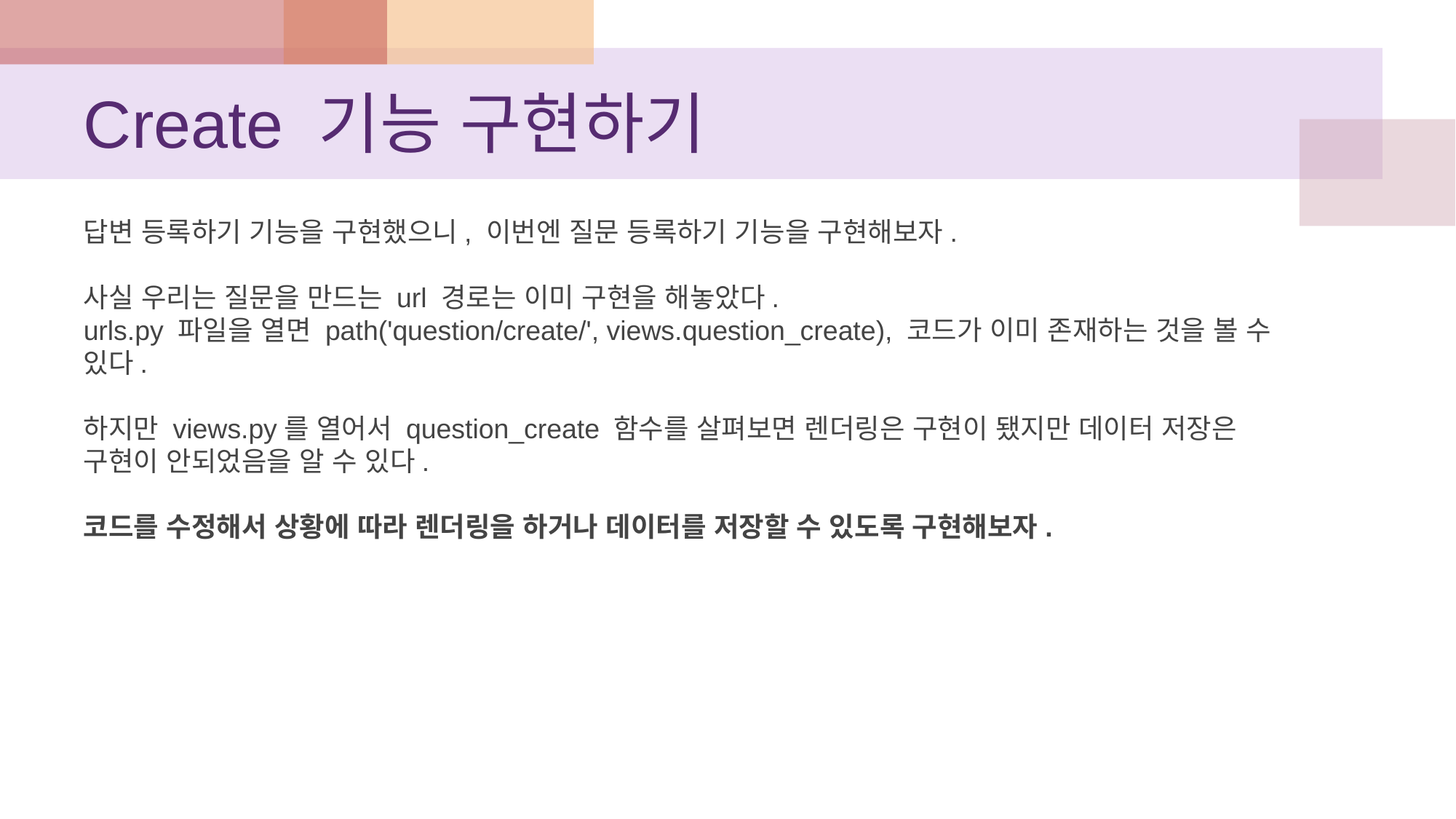

# Create 기능 구현하기
답변 등록하기 기능을 구현했으니, 이번엔 질문 등록하기 기능을 구현해보자.

사실 우리는 질문을 만드는 url 경로는 이미 구현을 해놓았다.
urls.py 파일을 열면 path('question/create/', views.question_create), 코드가 이미 존재하는 것을 볼 수 있다.

하지만 views.py를 열어서 question_create 함수를 살펴보면 렌더링은 구현이 됐지만 데이터 저장은 구현이 안되었음을 알 수 있다.

코드를 수정해서 상황에 따라 렌더링을 하거나 데이터를 저장할 수 있도록 구현해보자.